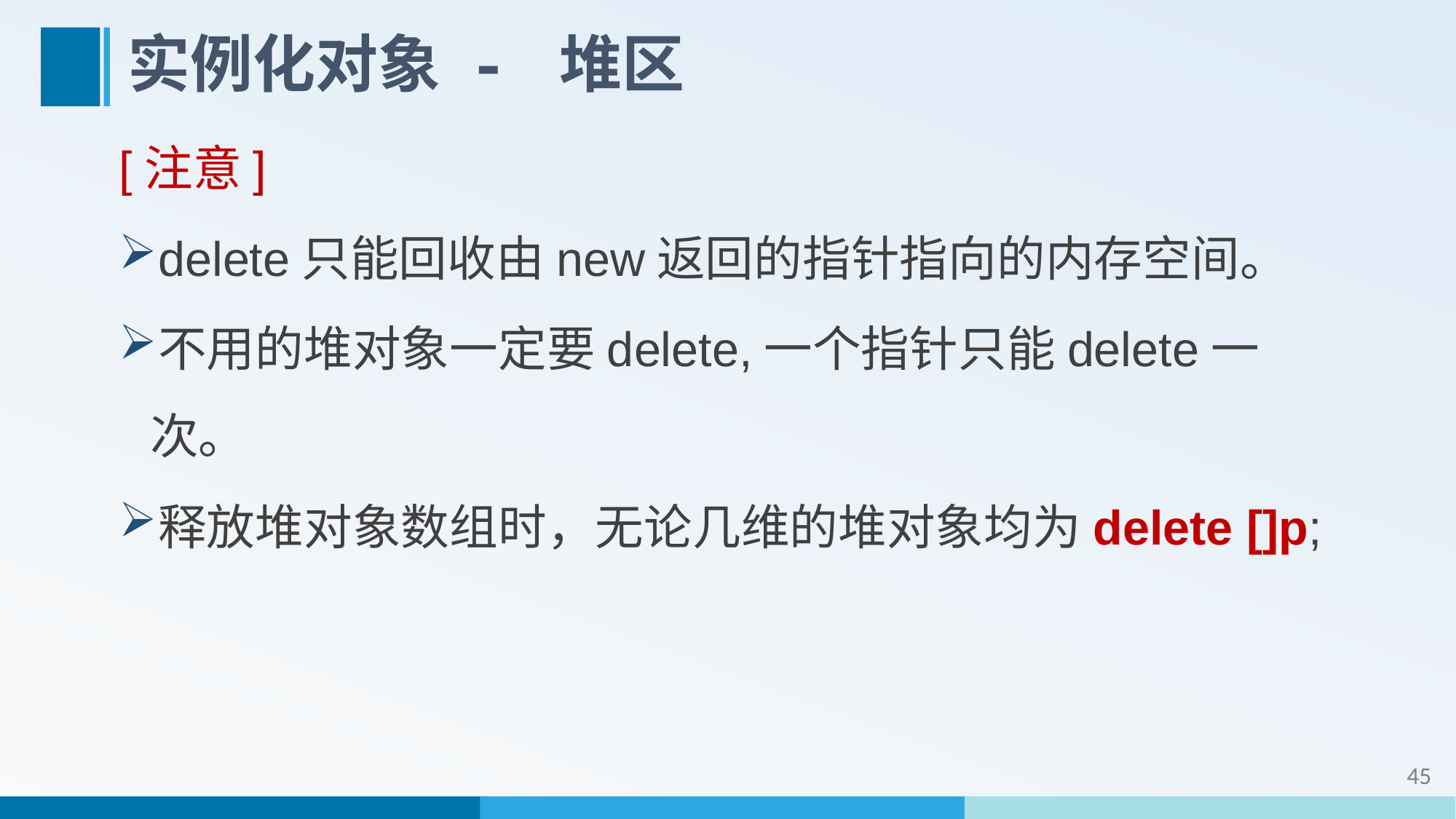

# 实例化对象 - 堆区
[注意]
delete只能回收由new返回的指针指向的内存空间。
不用的堆对象一定要delete,一个指针只能delete一次。
释放堆对象数组时，无论几维的堆对象均为delete []p;